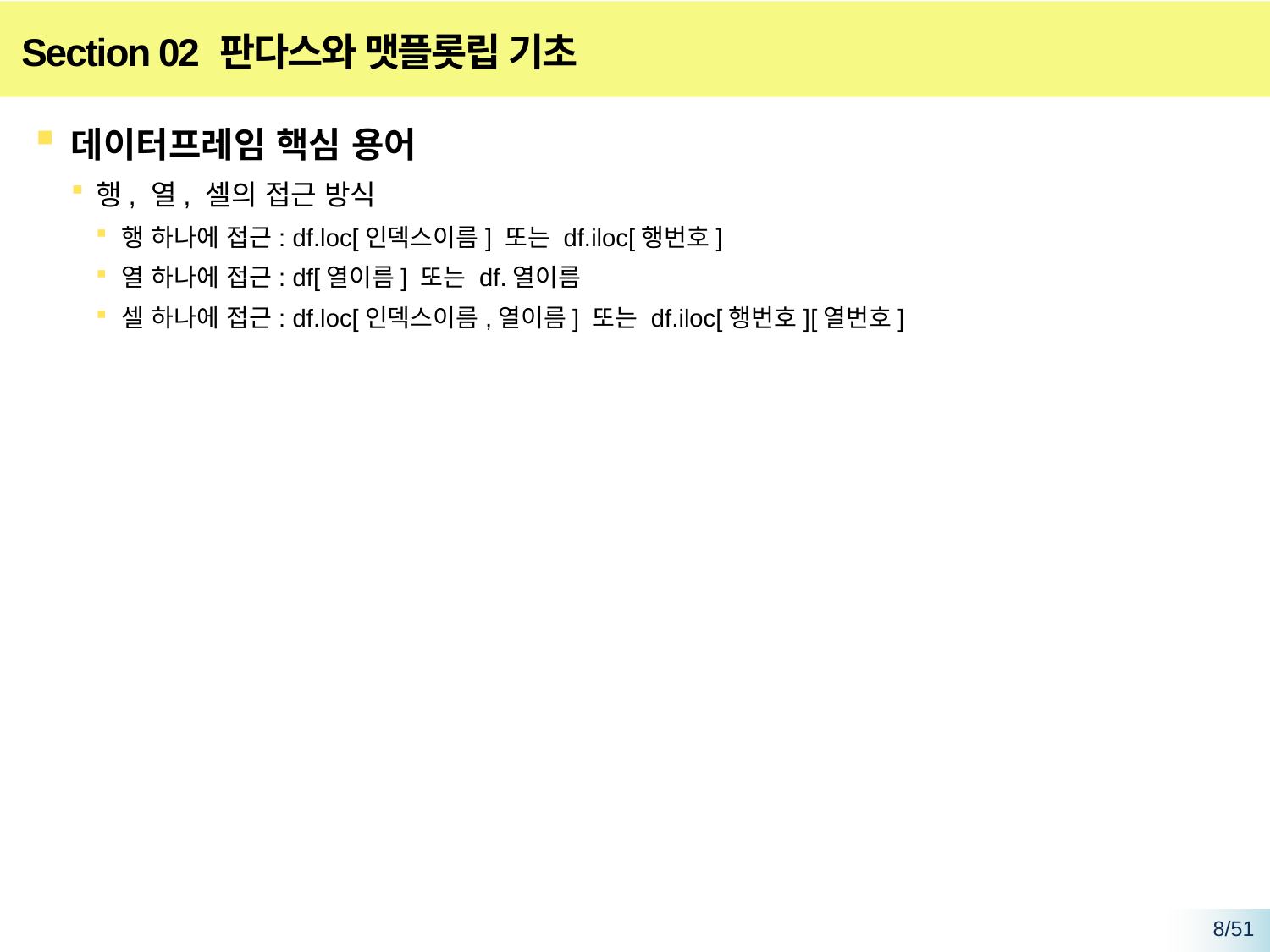

# Section 02 판다스와 맷플롯립 기초
데이터프레임 핵심 용어
행, 열, 셀의 접근 방식
행 하나에 접근: df.loc[인덱스이름] 또는 df.iloc[행번호]
열 하나에 접근: df[열이름] 또는 df.열이름
셀 하나에 접근: df.loc[인덱스이름,열이름] 또는 df.iloc[행번호][열번호]